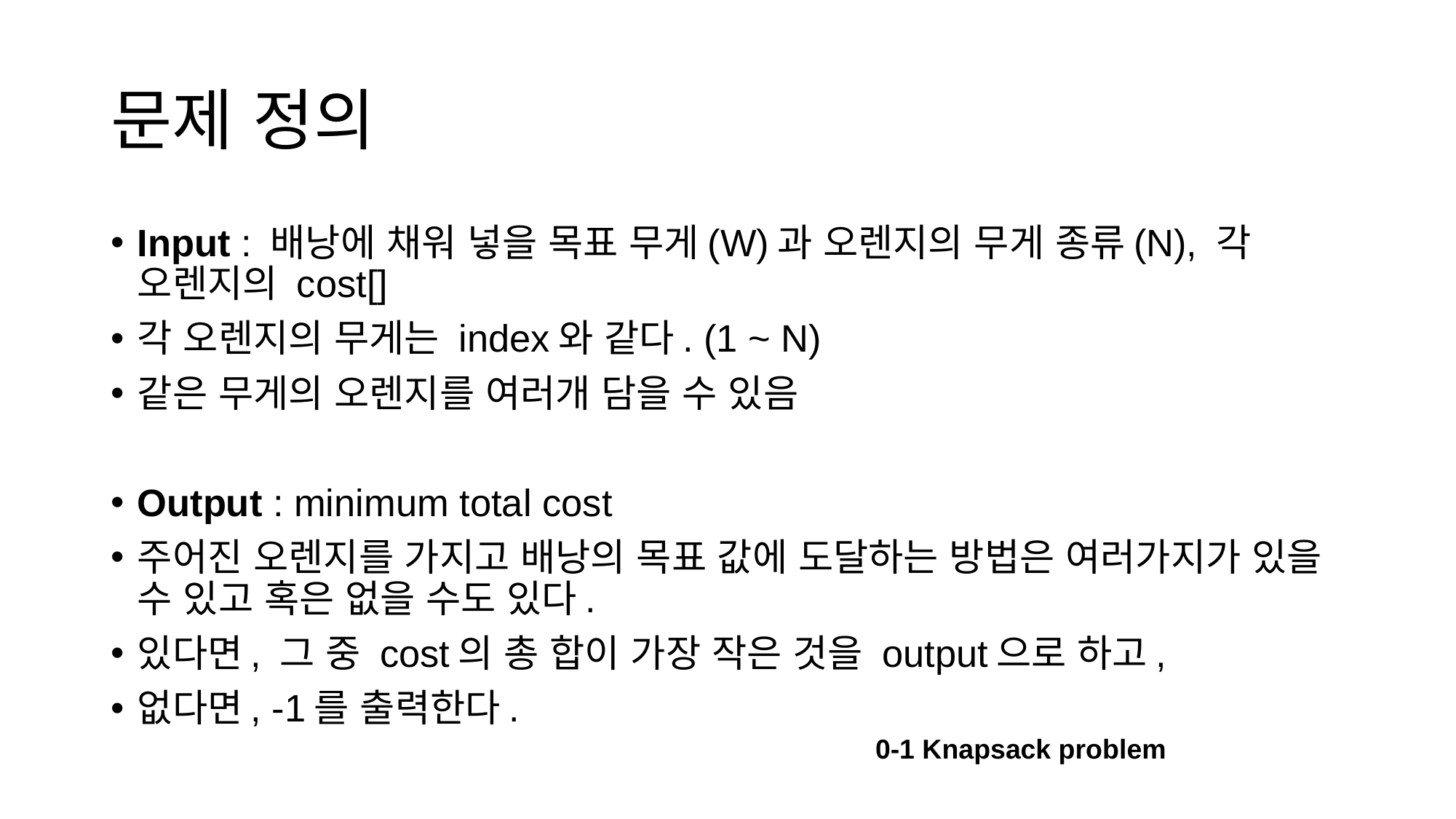

# 문제 정의
Input : 배낭에 채워 넣을 목표 무게(W)과 오렌지의 무게 종류(N), 각 오렌지의 cost[]
각 오렌지의 무게는 index와 같다. (1 ~ N)
같은 무게의 오렌지를 여러개 담을 수 있음

Output : minimum total cost
주어진 오렌지를 가지고 배낭의 목표 값에 도달하는 방법은 여러가지가 있을 수 있고 혹은 없을 수도 있다.
있다면, 그 중 cost의 총 합이 가장 작은 것을 output으로 하고,
없다면, -1를 출력한다.
0-1 Knapsack problem